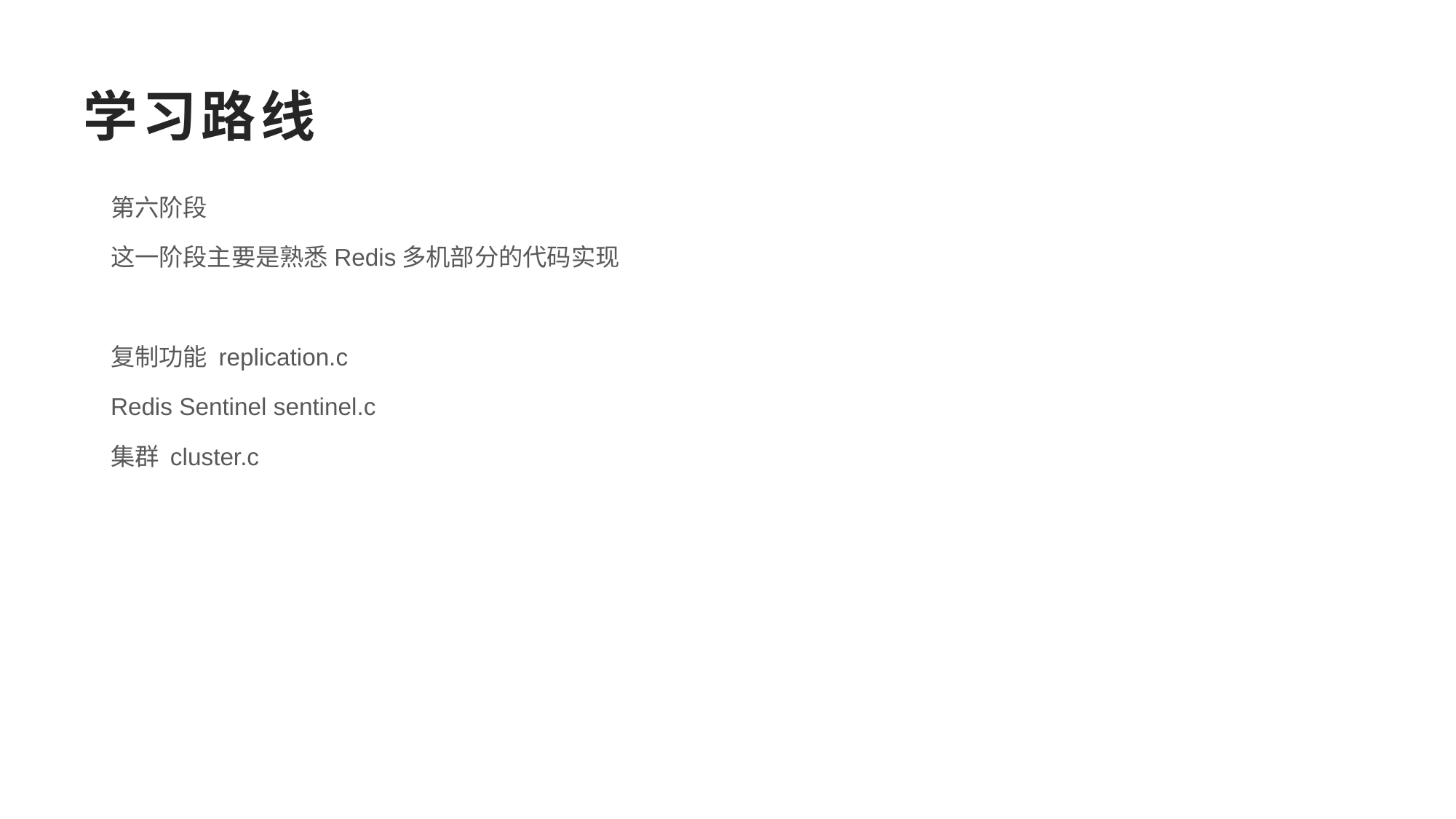

学习路线
第六阶段
这一阶段主要是熟悉Redis多机部分的代码实现

复制功能 replication.c
Redis Sentinel sentinel.c
集群 cluster.c